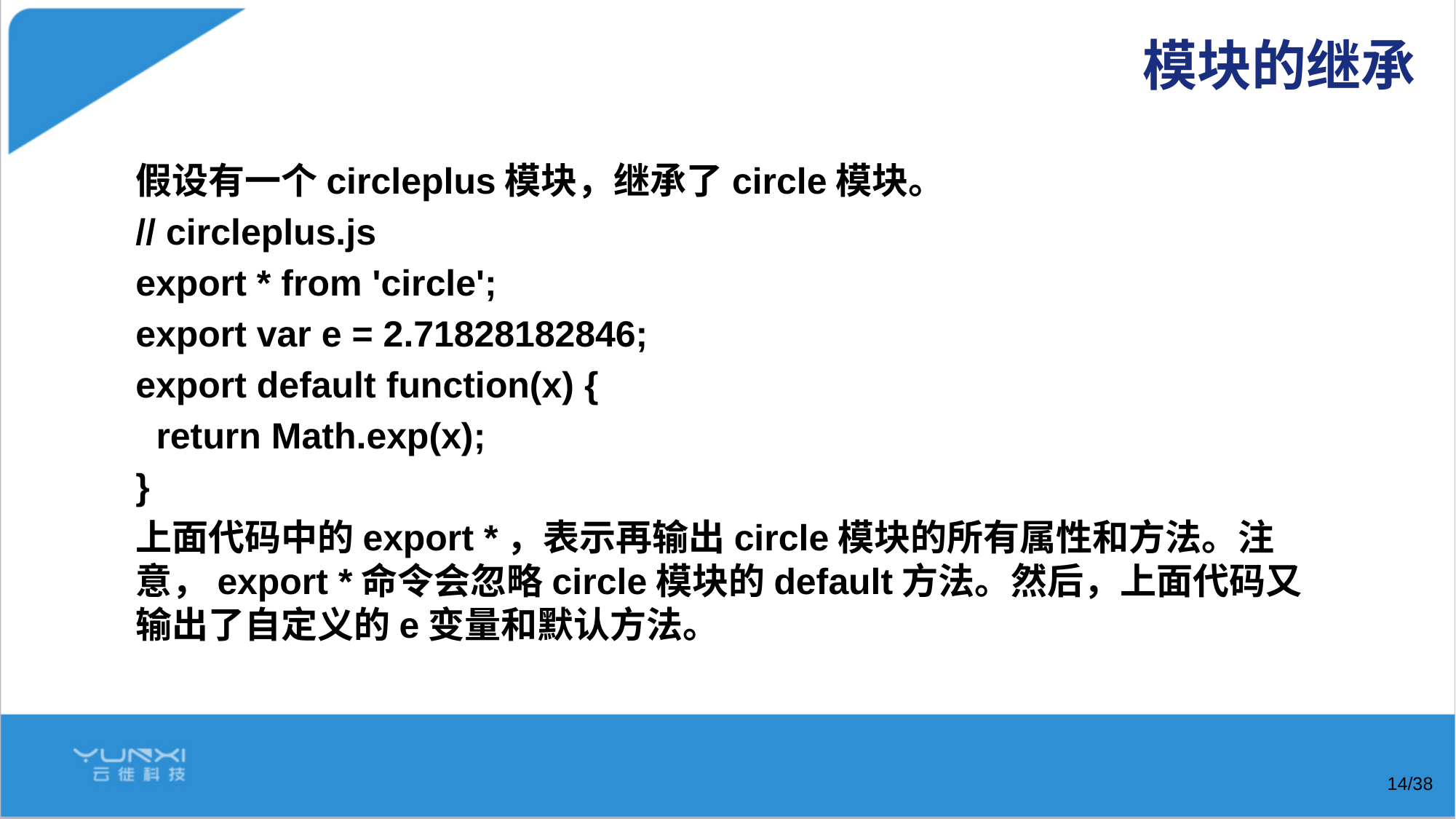

# 模块的继承
假设有一个circleplus模块，继承了circle模块。
// circleplus.js
export * from 'circle';
export var e = 2.71828182846;
export default function(x) {
  return Math.exp(x);
}
上面代码中的export *，表示再输出circle模块的所有属性和方法。注意，export *命令会忽略circle模块的default方法。然后，上面代码又输出了自定义的e变量和默认方法。

14/38